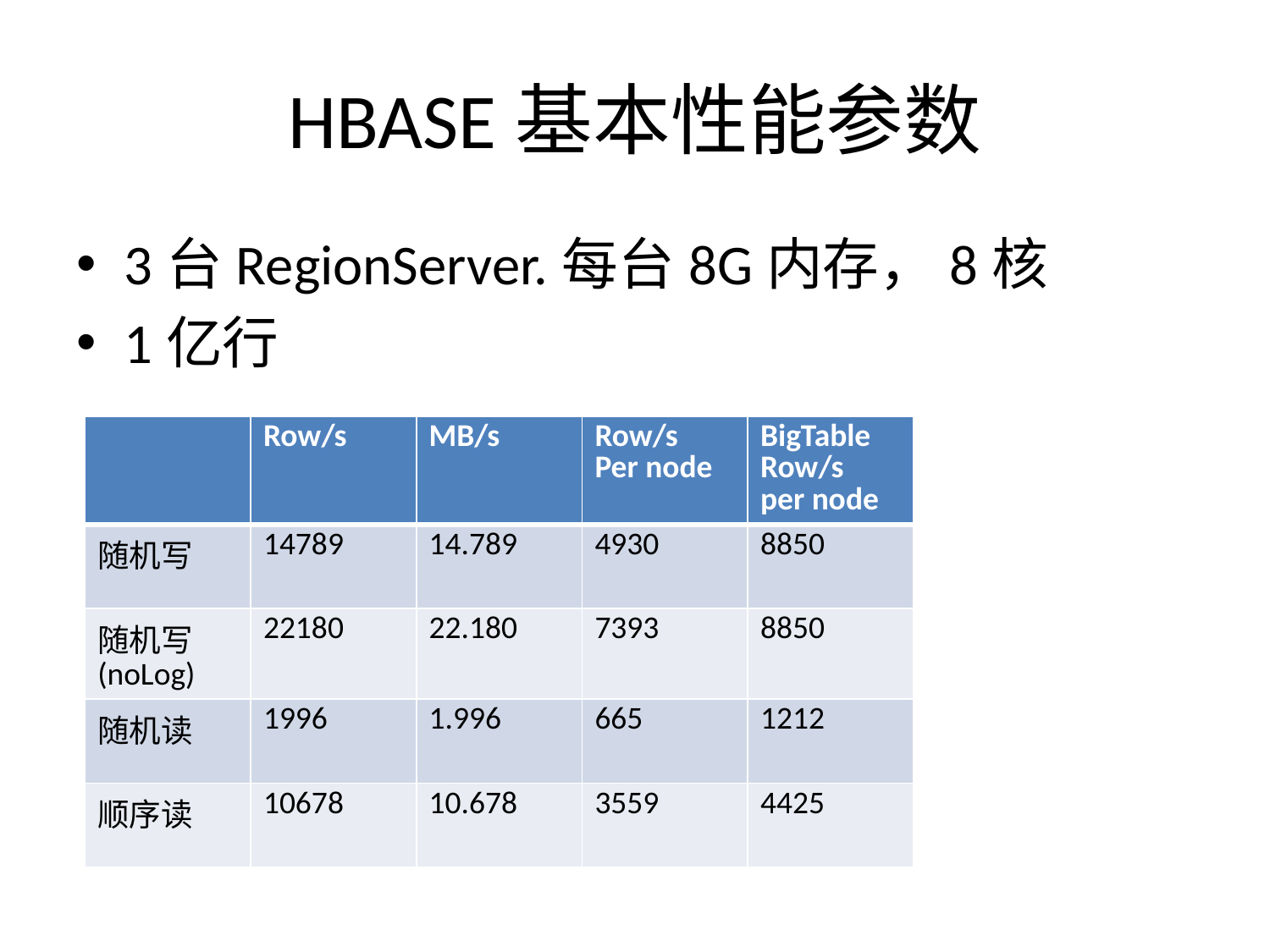

# HBASE基本性能参数
3台RegionServer.每台8G内存，8核
1亿行

|  | Row/s | MB/s | Row/s Per node | BigTable Row/s per node |
| --- | --- | --- | --- | --- |
| 随机写 | 14789 | 14.789 | 4930 | 8850 |
| 随机写(noLog) | 22180 | 22.180 | 7393 | 8850 |
| 随机读 | 1996 | 1.996 | 665 | 1212 |
| 顺序读 | 10678 | 10.678 | 3559 | 4425 |